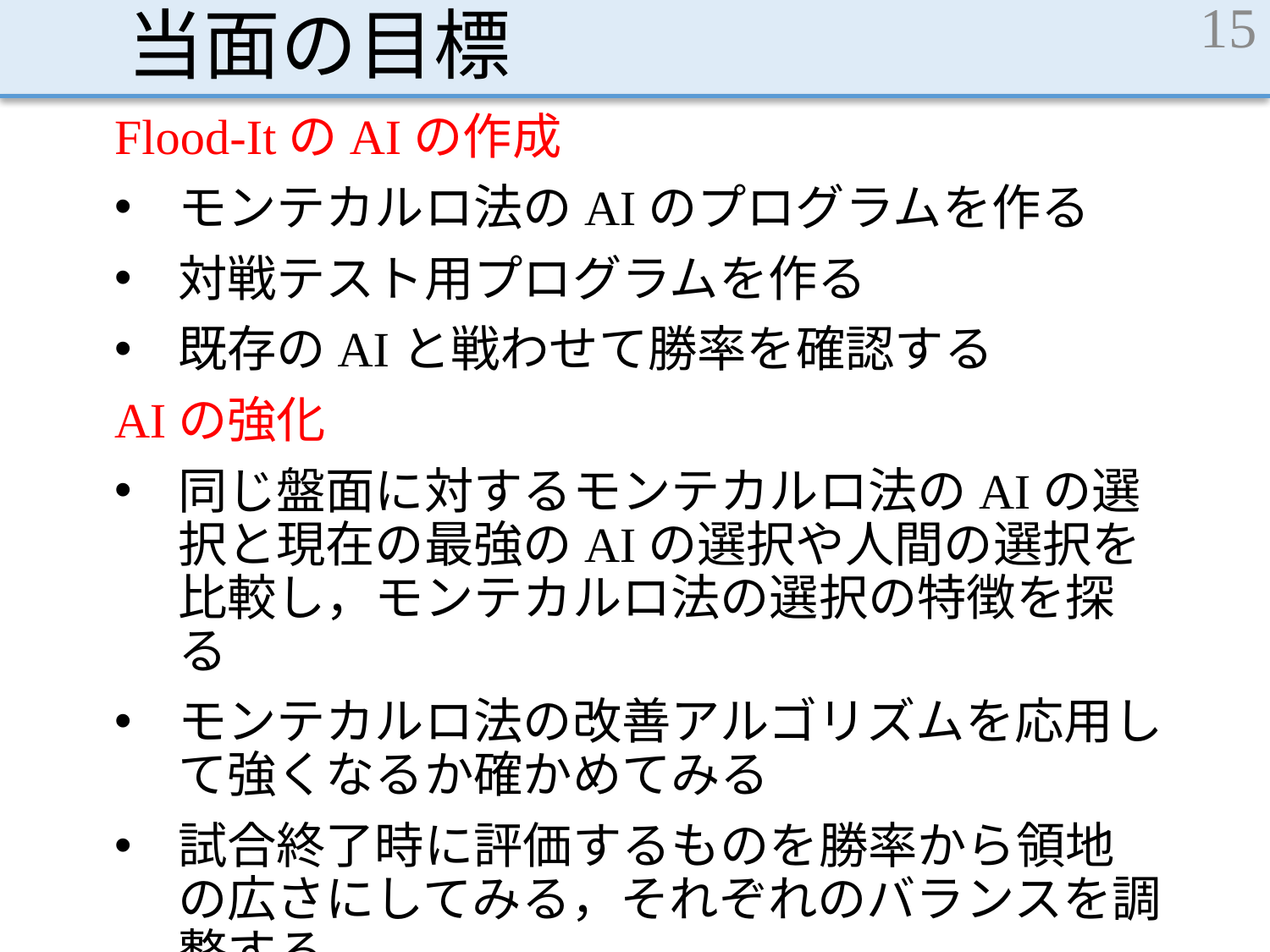

# 当面の目標
15
Flood-ItのAIの作成
モンテカルロ法のAIのプログラムを作る
対戦テスト用プログラムを作る
既存のAIと戦わせて勝率を確認する
AIの強化
同じ盤面に対するモンテカルロ法のAIの選択と現在の最強のAIの選択や人間の選択を比較し，モンテカルロ法の選択の特徴を探る
モンテカルロ法の改善アルゴリズムを応用して強くなるか確かめてみる
試合終了時に評価するものを勝率から領地の広さにしてみる，それぞれのバランスを調整する